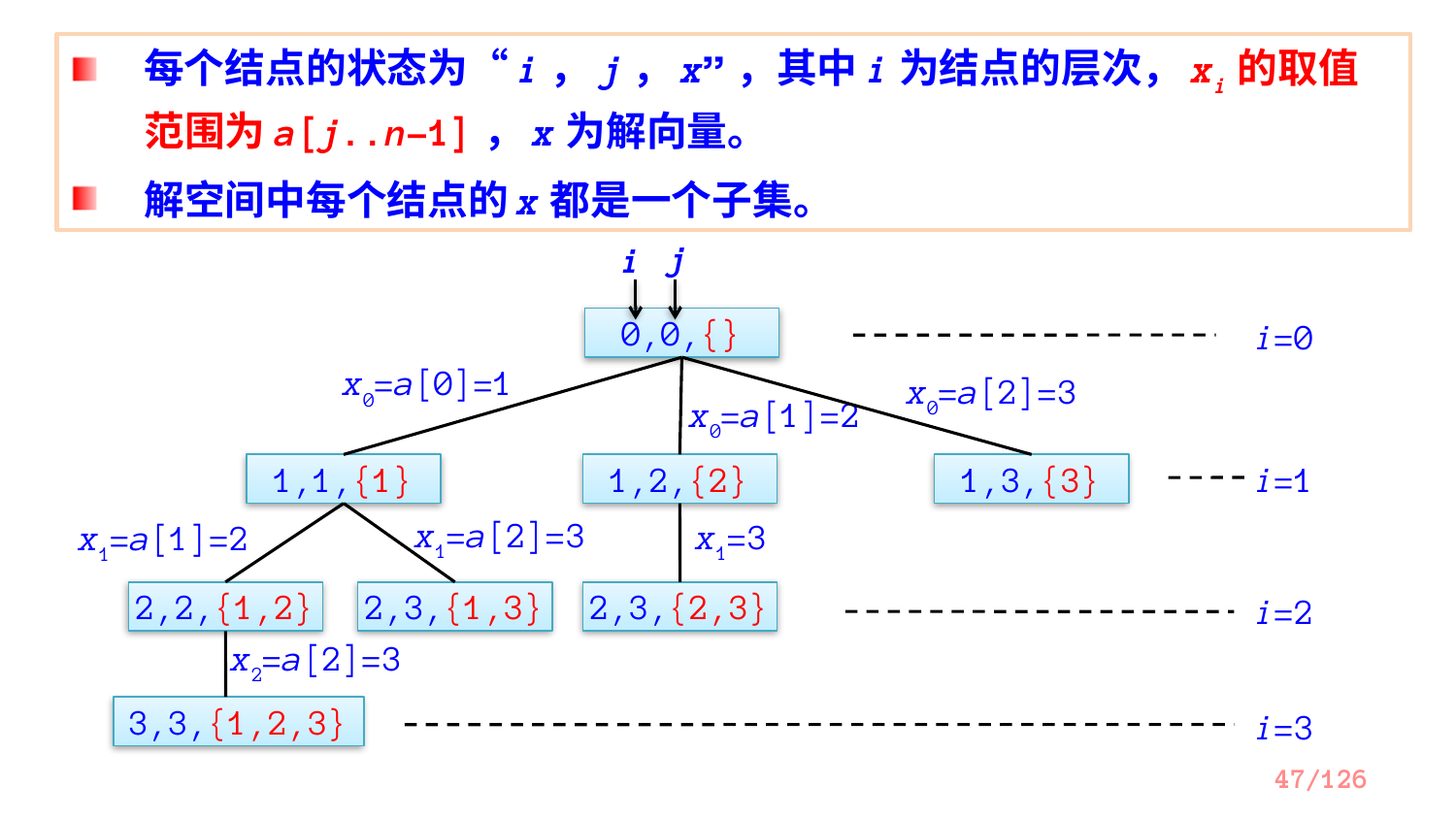

每个结点的状态为“i，j，x”，其中i为结点的层次，xi的取值范围为a[j..n-1]，x为解向量。
解空间中每个结点的x都是一个子集。
j
i
i=0

x0=a[0]=1
x0=a[2]=3
x0=a[1]=2
1,1,{1}
1,2,{2}
1,3,{3}
i=1

x1=a[2]=3
x1=3
x1=a[1]=2
2,2,{1,2}
2,3,{1,3}
2,3,{2,3}
i=2

x2=a[2]=3
3,3,{1,2,3}
i=3

0,0,{}
47/126